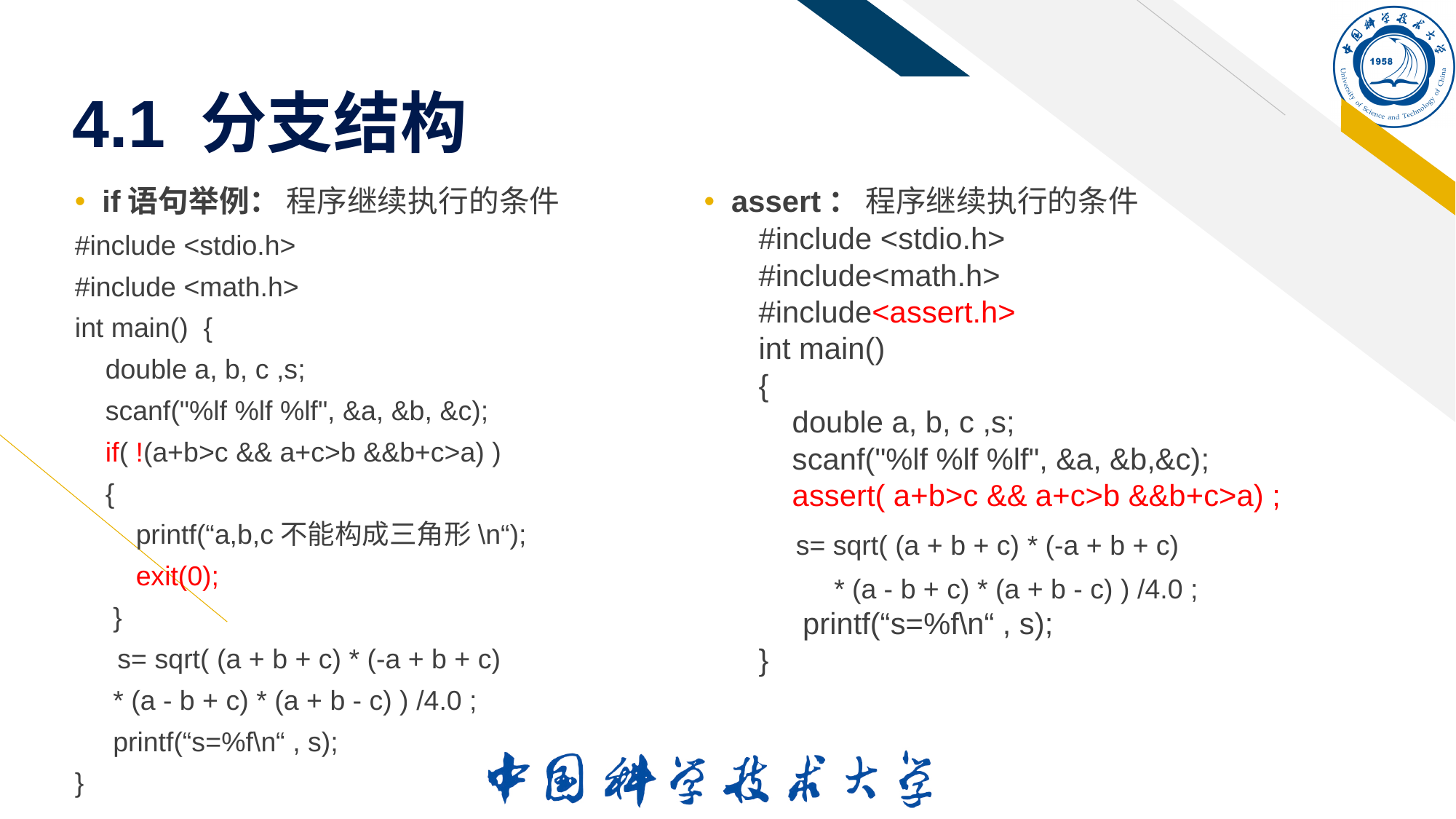

# 4.1 分支结构
if语句举例： 程序继续执行的条件
#include <stdio.h>
#include <math.h>
int main()  {
    double a, b, c ,s;
    scanf("%lf %lf %lf", &a, &b, &c);
    if( !(a+b>c && a+c>b &&b+c>a) )
    {
        printf(“a,b,c不能构成三角形\n“);
        exit(0);
     }
	  s= sqrt( (a + b + c) * (-a + b + c)
     * (a - b + c) * (a + b - c) ) /4.0 ;
     printf(“s=%f\n“ , s);
}

assert： 程序继续执行的条件
#include <stdio.h>
#include<math.h>
#include<assert.h>
int main()
{
    double a, b, c ,s;
    scanf("%lf %lf %lf", &a, &b,&c);
    assert( a+b>c && a+c>b &&b+c>a) ;
         s= sqrt( (a + b + c) * (-a + b + c)
                 * (a - b + c) * (a + b - c) ) /4.0 ;
	  printf(“s=%f\n“ , s);
}